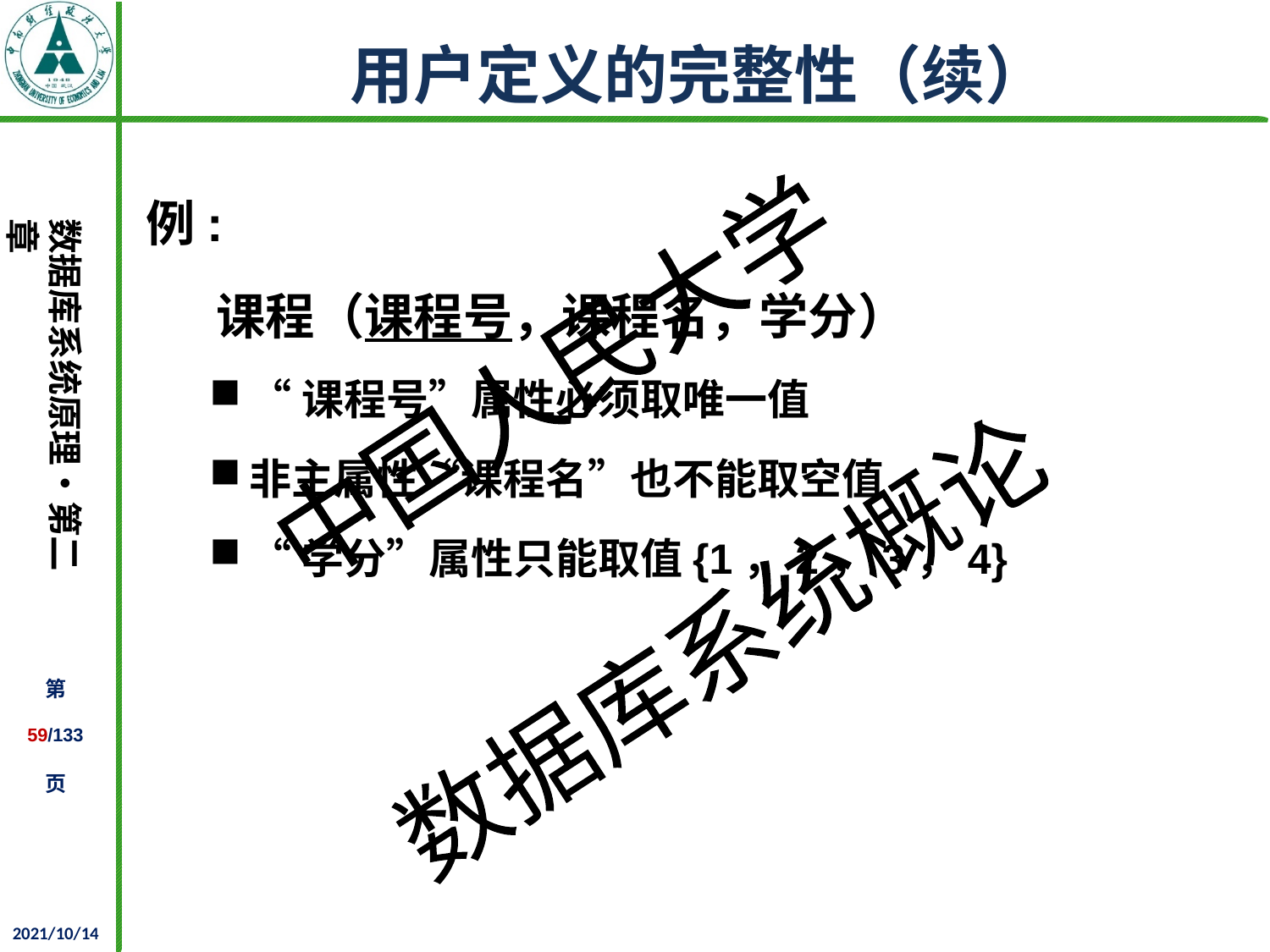

# 用户定义的完整性（续）
例:
	 课程（课程号，课程名，学分）
“课程号”属性必须取唯一值
非主属性“课程名”也不能取空值
“学分”属性只能取值{1，2，3，4}
2021/10/14